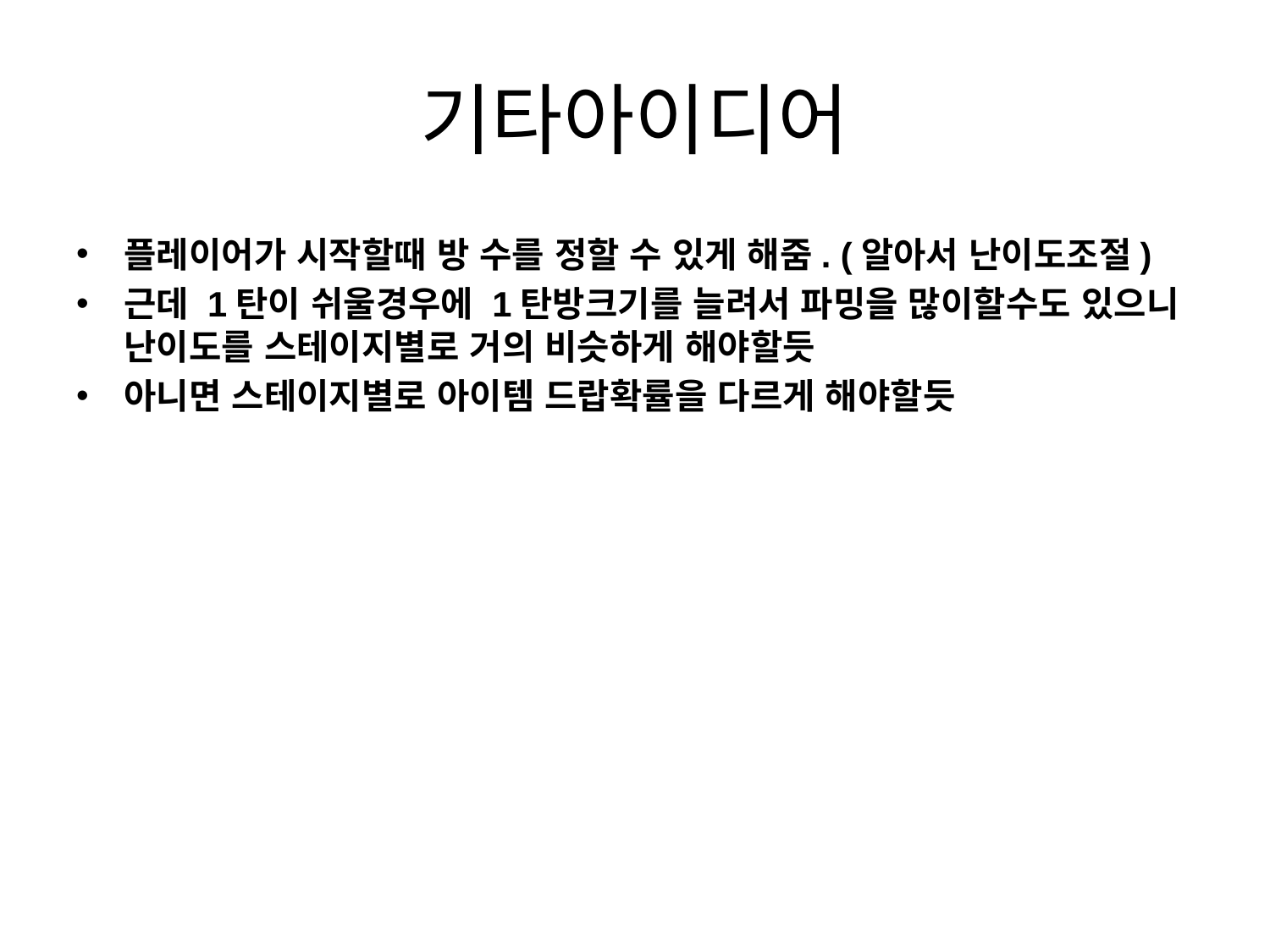

# 기타아이디어
플레이어가 시작할때 방 수를 정할 수 있게 해줌. (알아서 난이도조절)
근데 1탄이 쉬울경우에 1탄방크기를 늘려서 파밍을 많이할수도 있으니 난이도를 스테이지별로 거의 비슷하게 해야할듯
아니면 스테이지별로 아이템 드랍확률을 다르게 해야할듯